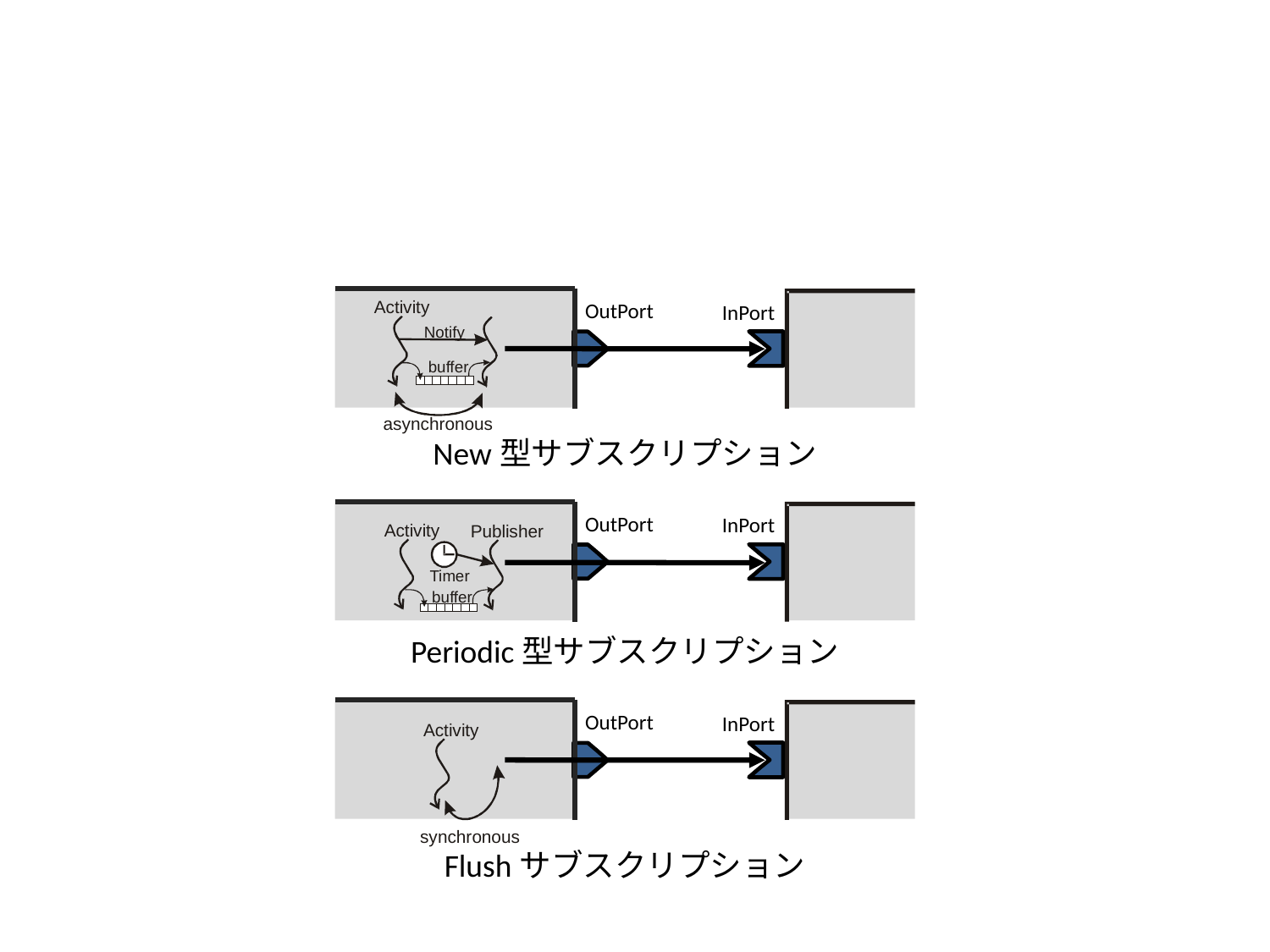

#

OutPort
InPort

Activity

Notify

buffer

asynchronous
New型サブスクリプション

OutPort
InPort
Activity
Publisher

Timer

buffer

Periodic型サブスクリプション

OutPort
InPort
Activity

synchronous
Flushサブスクリプション